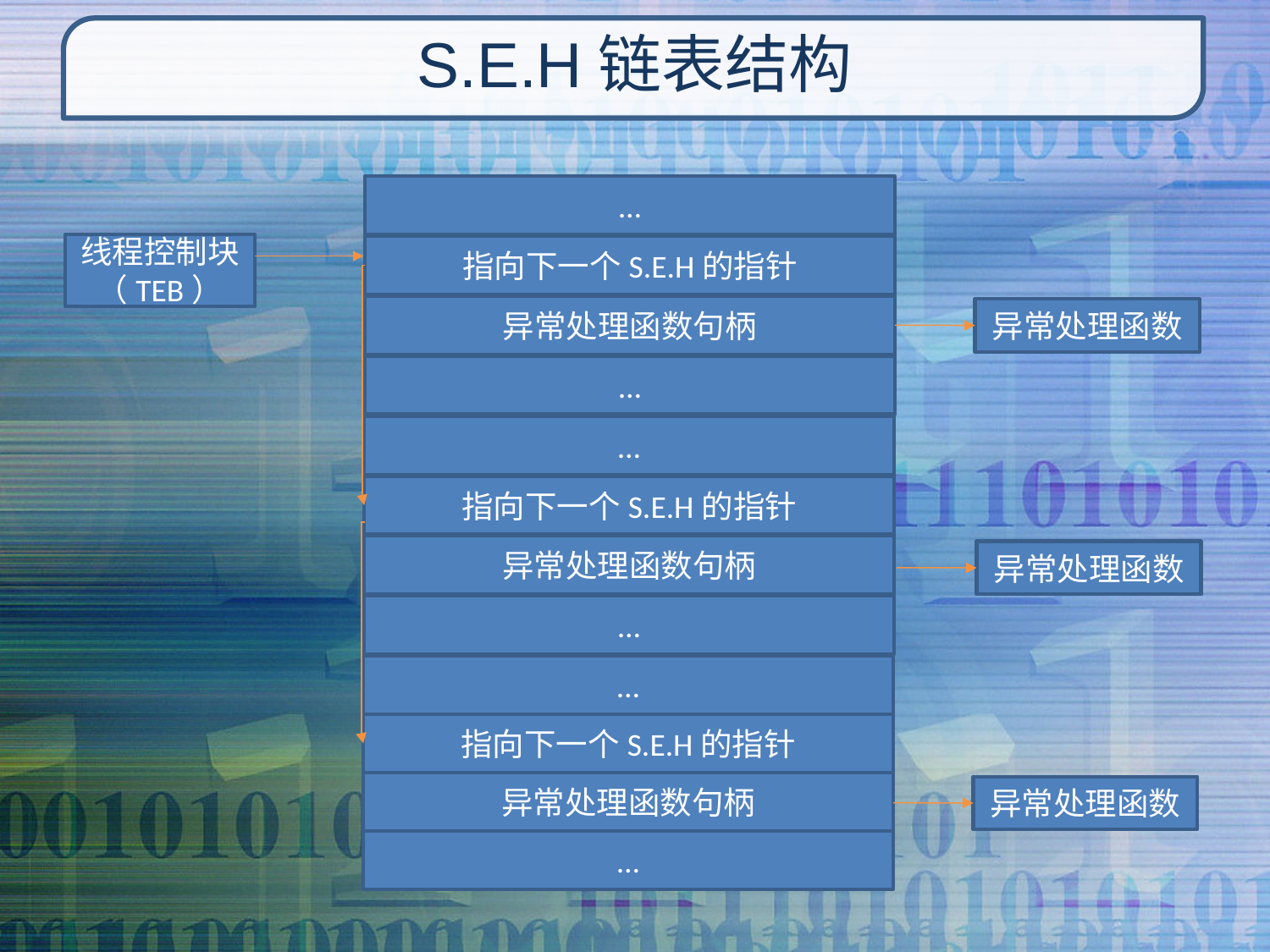

# S.E.H链表结构

…
线程控制块
（TEB）
指向下一个S.E.H的指针
异常处理函数句柄
异常处理函数
…
…
指向下一个S.E.H的指针
异常处理函数句柄
异常处理函数
…
…
指向下一个S.E.H的指针
异常处理函数句柄
异常处理函数
…